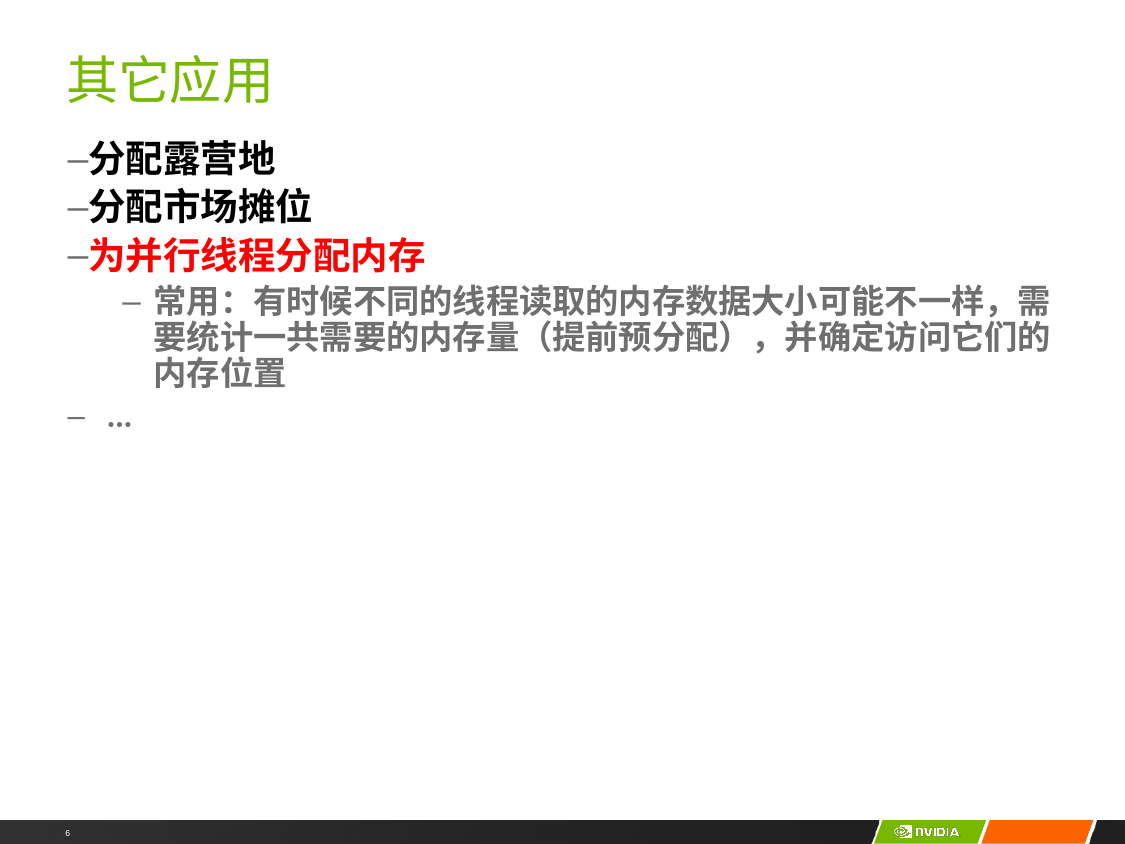

# 其它应用
分配露营地
分配市场摊位
为并行线程分配内存
常用：有时候不同的线程读取的内存数据大小可能不一样，需要统计一共需要的内存量（提前预分配），并确定访问它们的内存位置
…
6